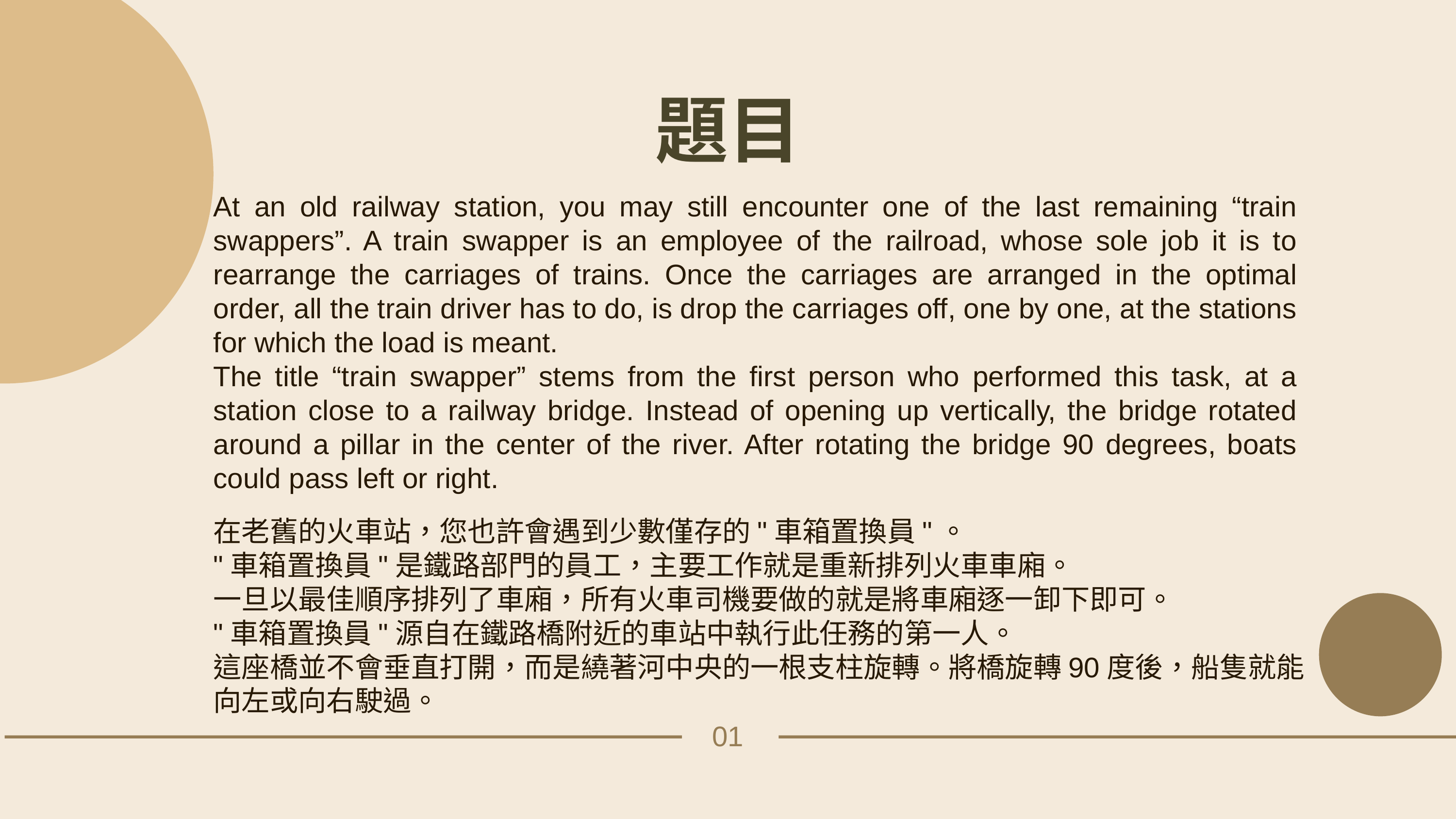

題目
At an old railway station, you may still encounter one of the last remaining “train swappers”. A train swapper is an employee of the railroad, whose sole job it is to rearrange the carriages of trains. Once the carriages are arranged in the optimal order, all the train driver has to do, is drop the carriages off, one by one, at the stations for which the load is meant.
The title “train swapper” stems from the first person who performed this task, at a station close to a railway bridge. Instead of opening up vertically, the bridge rotated around a pillar in the center of the river. After rotating the bridge 90 degrees, boats could pass left or right.
在老舊的火車站，您也許會遇到少數僅存的"車箱置換員"。
"車箱置換員"是鐵路部門的員工，主要工作就是重新排列火車車廂。
一旦以最佳順序排列了車廂，所有火車司機要做的就是將車廂逐一卸下即可。
"車箱置換員"源自在鐵路橋附近的車站中執行此任務的第一人。
這座橋並不會垂直打開，而是繞著河中央的一根支柱旋轉。將橋旋轉90度後，船隻就能向左或向右駛過。

01